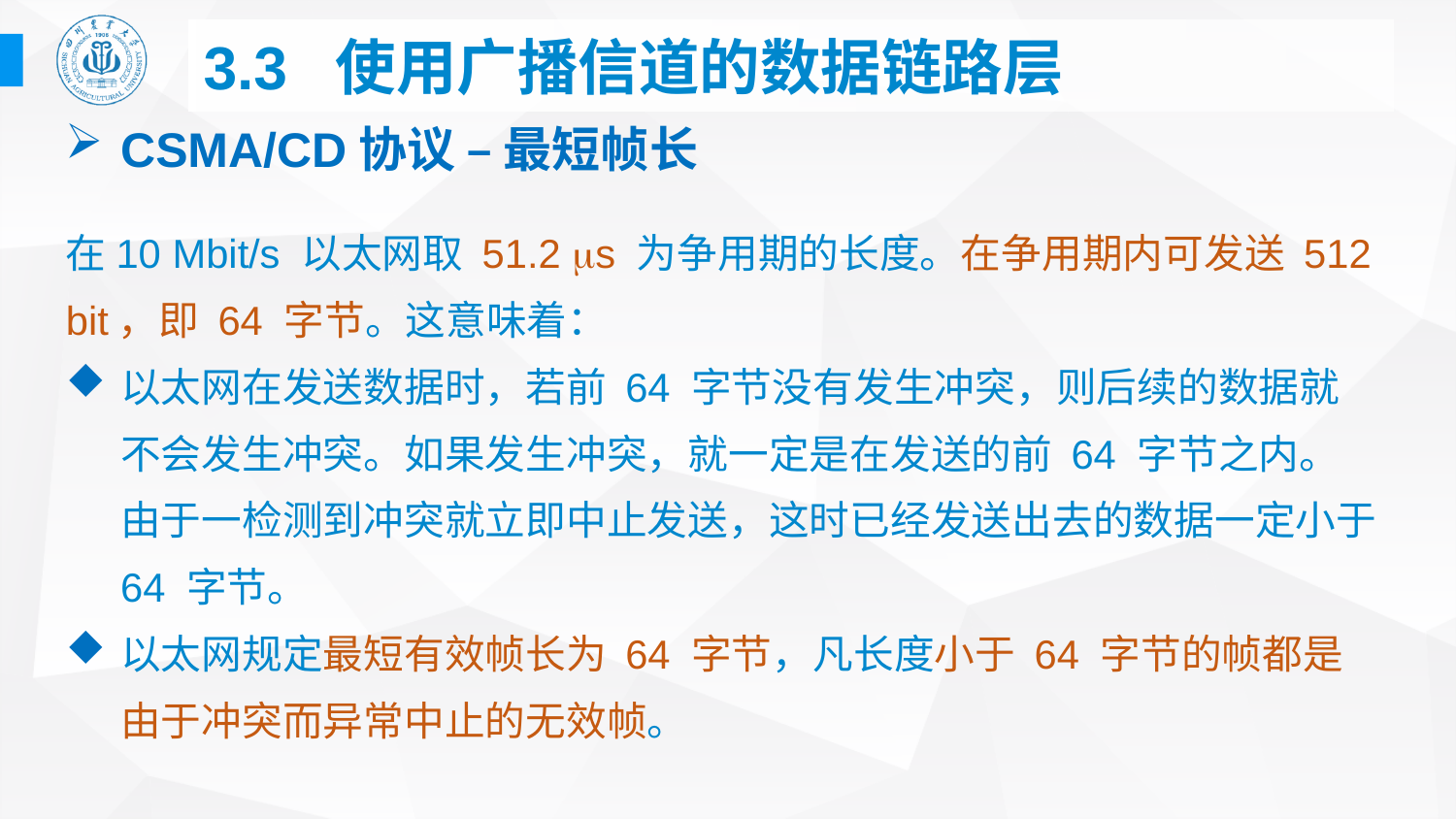

# 3.3  使用广播信道的数据链路层
CSMA/CD协议 – 最短帧长
在10 Mbit/s 以太网取 51.2 μs 为争用期的长度。在争用期内可发送 512 bit，即 64 字节。这意味着：
以太网在发送数据时，若前 64 字节没有发生冲突，则后续的数据就不会发生冲突。如果发生冲突，就一定是在发送的前 64 字节之内。由于一检测到冲突就立即中止发送，这时已经发送出去的数据一定小于 64 字节。
以太网规定最短有效帧长为 64 字节，凡长度小于 64 字节的帧都是由于冲突而异常中止的无效帧。